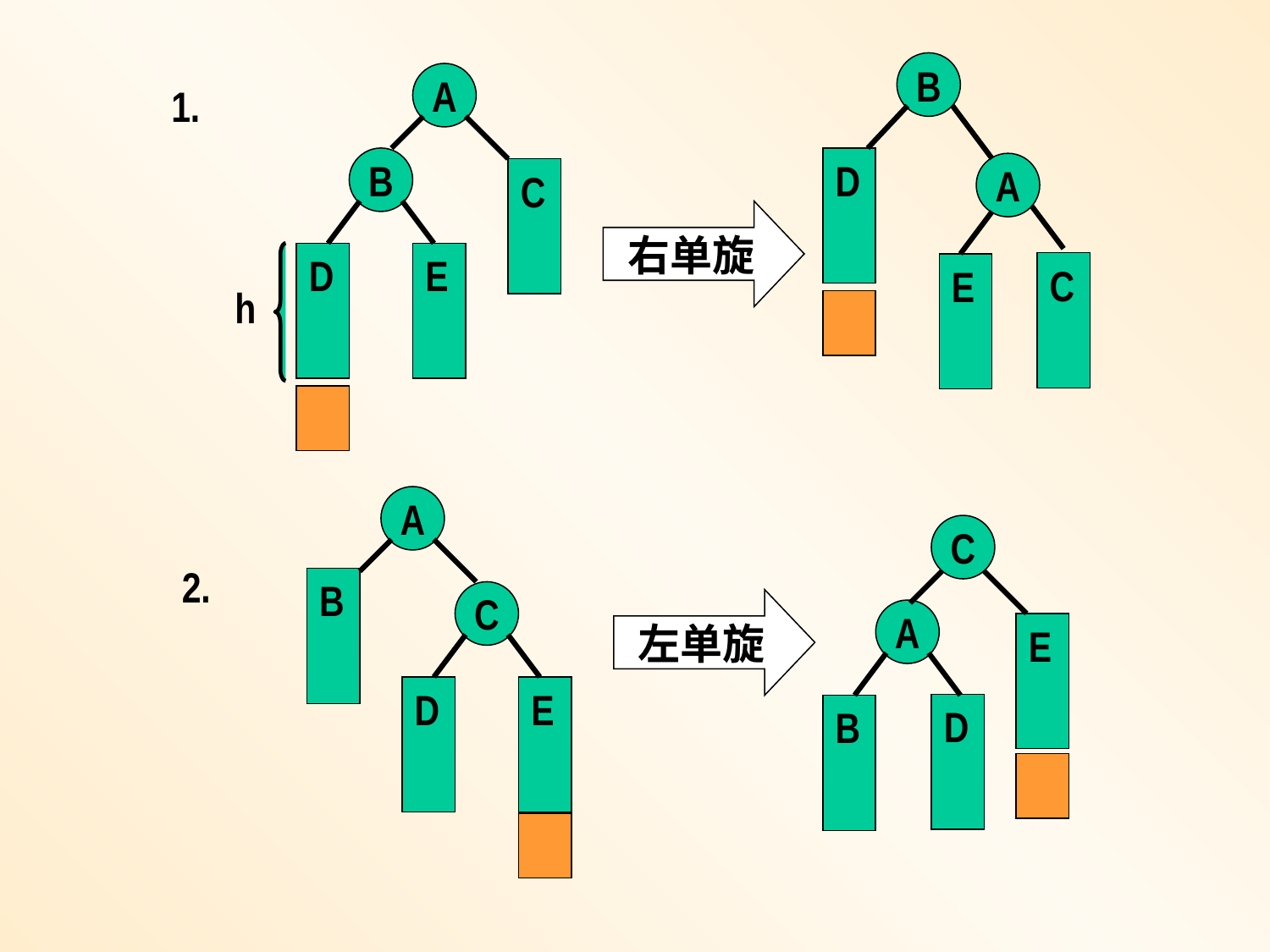

B

D

A

C

E

A

B
C

D

E

1.
右单旋
h

A

B

C

D

E

C

A
E

D

B

2.
左单旋